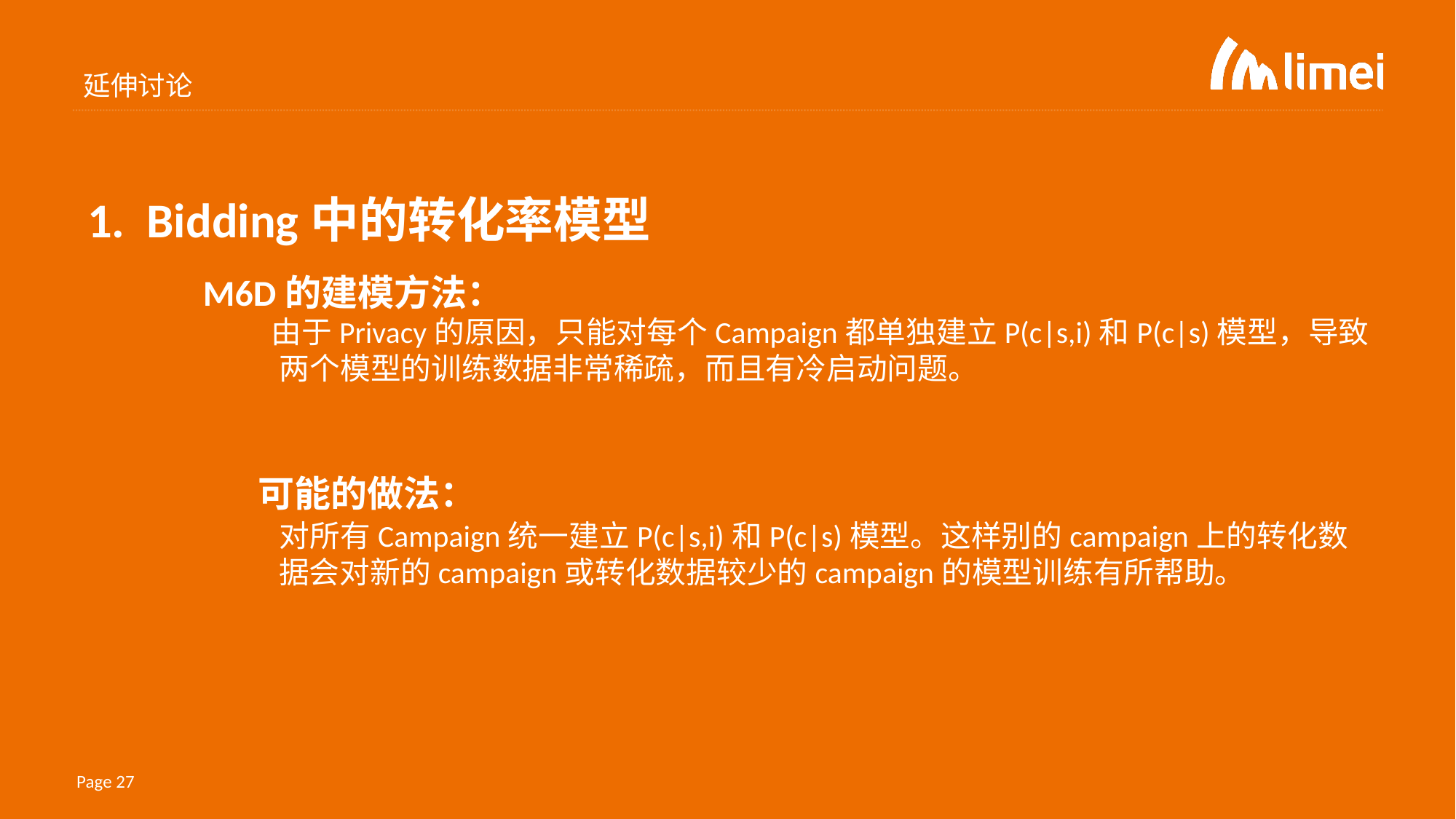

延伸讨论
1.  Bidding中的转化率模型
 M6D的建模方法：
由于Privacy的原因，只能对每个Campaign都单独建立P(c|s,i)和P(c|s)模型，导致两个模型的训练数据非常稀疏，而且有冷启动问题。

		可能的做法：
对所有Campaign统一建立P(c|s,i)和P(c|s)模型。这样别的campaign上的转化数据会对新的campaign或转化数据较少的campaign的模型训练有所帮助。
Page 27